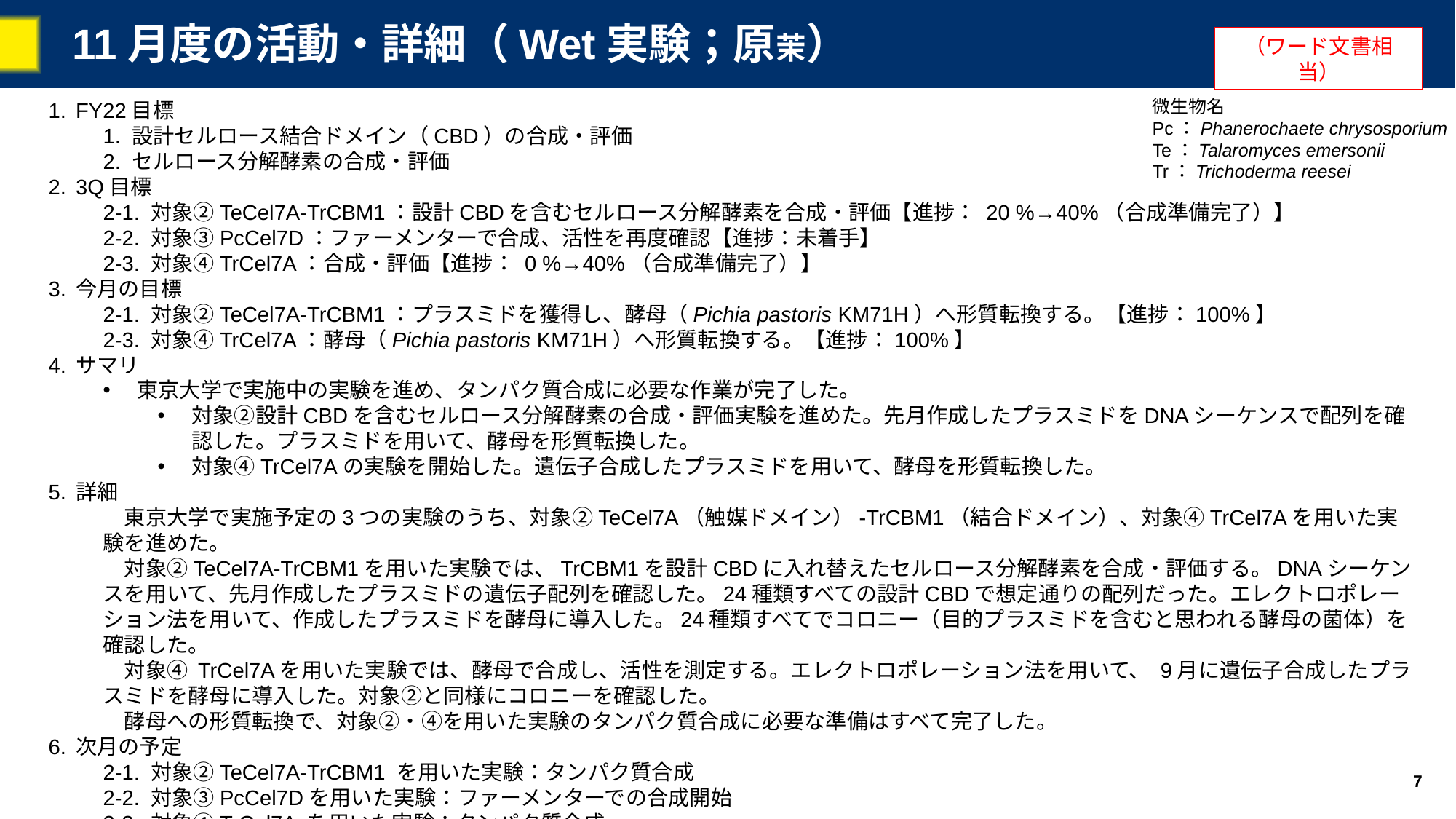

# 11月度の活動・詳細（Wet実験；原茉）
（ワード文書相当）
微生物名
Pc：Phanerochaete chrysosporium
Te：Talaromyces emersonii
Tr：Trichoderma reesei
FY22目標
1. 設計セルロース結合ドメイン（CBD）の合成・評価
2. セルロース分解酵素の合成・評価
3Q目標
2-1. 対象②TeCel7A-TrCBM1：設計CBDを含むセルロース分解酵素を合成・評価【進捗： 20 %→40%（合成準備完了）】
2-2. 対象③PcCel7D：ファーメンターで合成、活性を再度確認【進捗：未着手】
2-3. 対象④TrCel7A：合成・評価【進捗： 0 %→40%（合成準備完了）】
今月の目標
2-1. 対象②TeCel7A-TrCBM1：プラスミドを獲得し、酵母（Pichia pastoris KM71H）へ形質転換する。【進捗：100%】
2-3. 対象④TrCel7A：酵母（Pichia pastoris KM71H）へ形質転換する。【進捗：100%】
サマリ
東京大学で実施中の実験を進め、タンパク質合成に必要な作業が完了した。
対象②設計CBDを含むセルロース分解酵素の合成・評価実験を進めた。先月作成したプラスミドをDNAシーケンスで配列を確認した。プラスミドを用いて、酵母を形質転換した。
対象④TrCel7Aの実験を開始した。遺伝子合成したプラスミドを用いて、酵母を形質転換した。
詳細
　東京大学で実施予定の3つの実験のうち、対象②TeCel7A（触媒ドメイン）-TrCBM1（結合ドメイン）、対象④TrCel7Aを用いた実験を進めた。
　対象②TeCel7A-TrCBM1を用いた実験では、TrCBM1を設計CBDに入れ替えたセルロース分解酵素を合成・評価する。DNAシーケンスを用いて、先月作成したプラスミドの遺伝子配列を確認した。24種類すべての設計CBDで想定通りの配列だった。エレクトロポレーション法を用いて、作成したプラスミドを酵母に導入した。24種類すべてでコロニー（目的プラスミドを含むと思われる酵母の菌体）を確認した。
　対象④ TrCel7Aを用いた実験では、酵母で合成し、活性を測定する。エレクトロポレーション法を用いて、 9月に遺伝子合成したプラスミドを酵母に導入した。対象②と同様にコロニーを確認した。
　酵母への形質転換で、対象②・④を用いた実験のタンパク質合成に必要な準備はすべて完了した。
次月の予定
2-1. 対象②TeCel7A-TrCBM1 を用いた実験：タンパク質合成
2-2. 対象③PcCel7Dを用いた実験：ファーメンターでの合成開始
2-3. 対象④TrCel7A を用いた実験：タンパク質合成

7